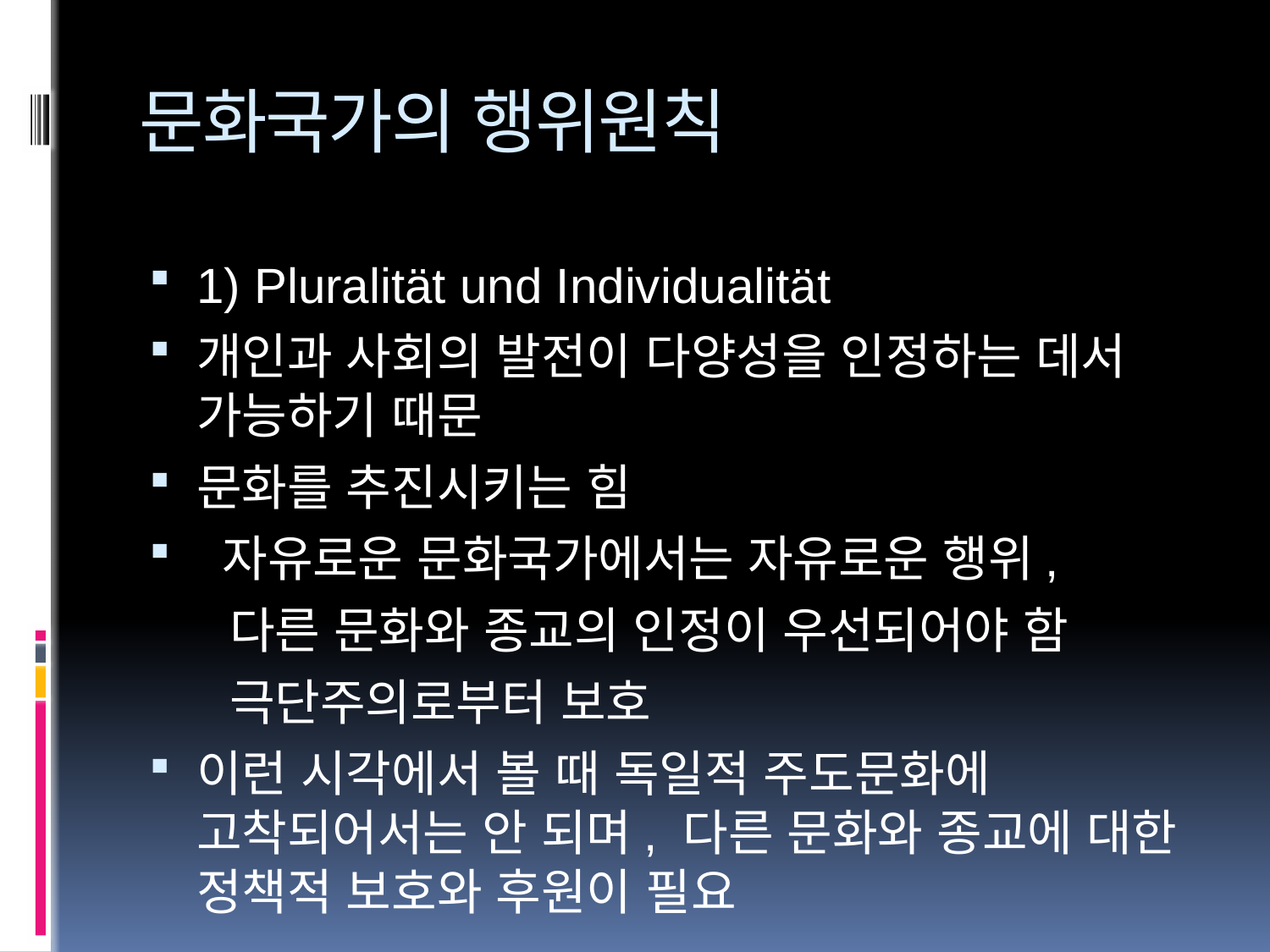

# 문화국가의 행위원칙
1) Pluralität und Individualität
개인과 사회의 발전이 다양성을 인정하는 데서 가능하기 때문
문화를 추진시키는 힘
 자유로운 문화국가에서는 자유로운 행위,
     다른 문화와 종교의 인정이 우선되어야 함
     극단주의로부터 보호
이런 시각에서 볼 때 독일적 주도문화에 고착되어서는 안 되며, 다른 문화와 종교에 대한 정책적 보호와 후원이 필요